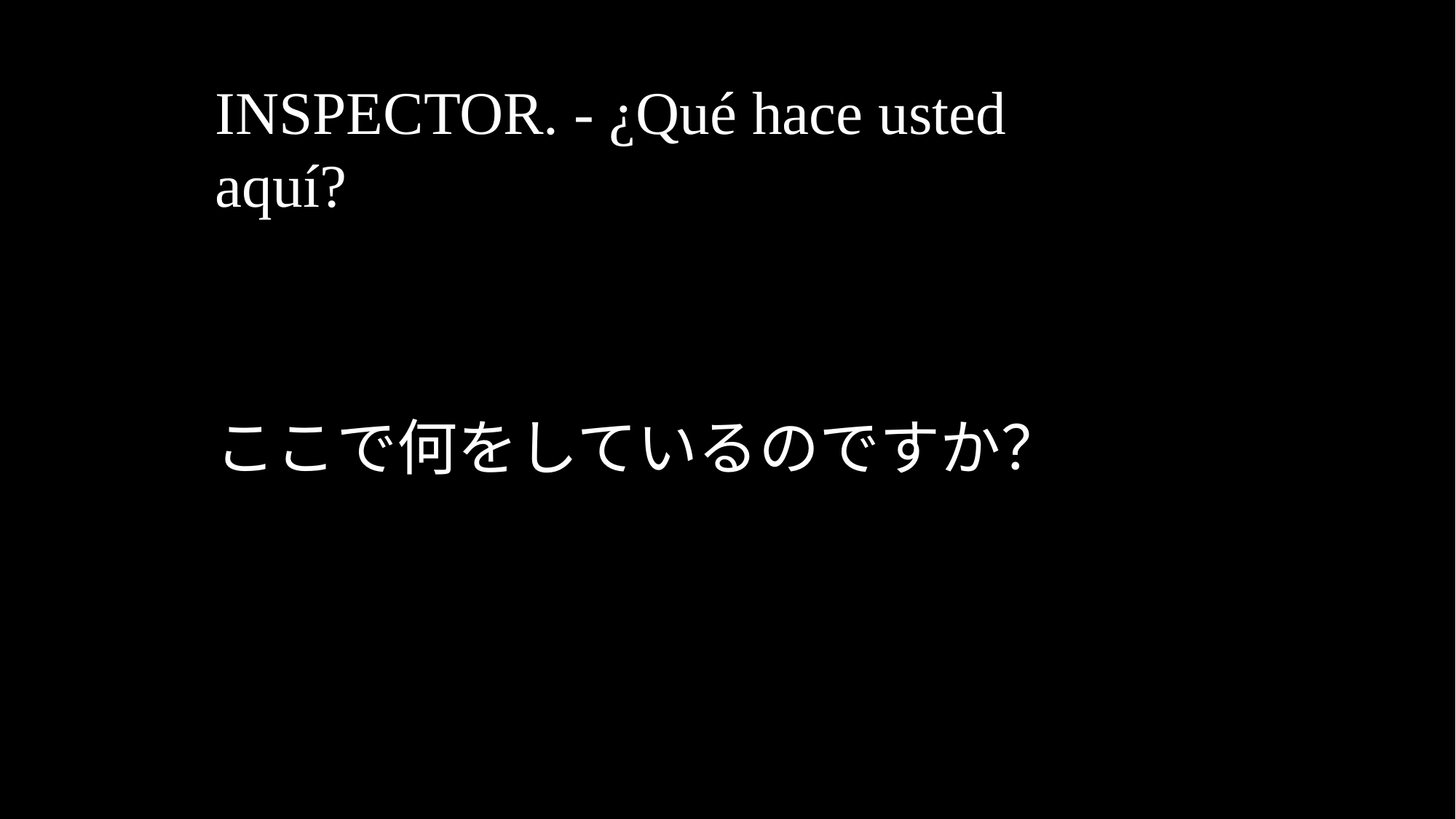

INSPECTOR. - ¿Qué hace usted aquí?

ここで何をしているのですか？